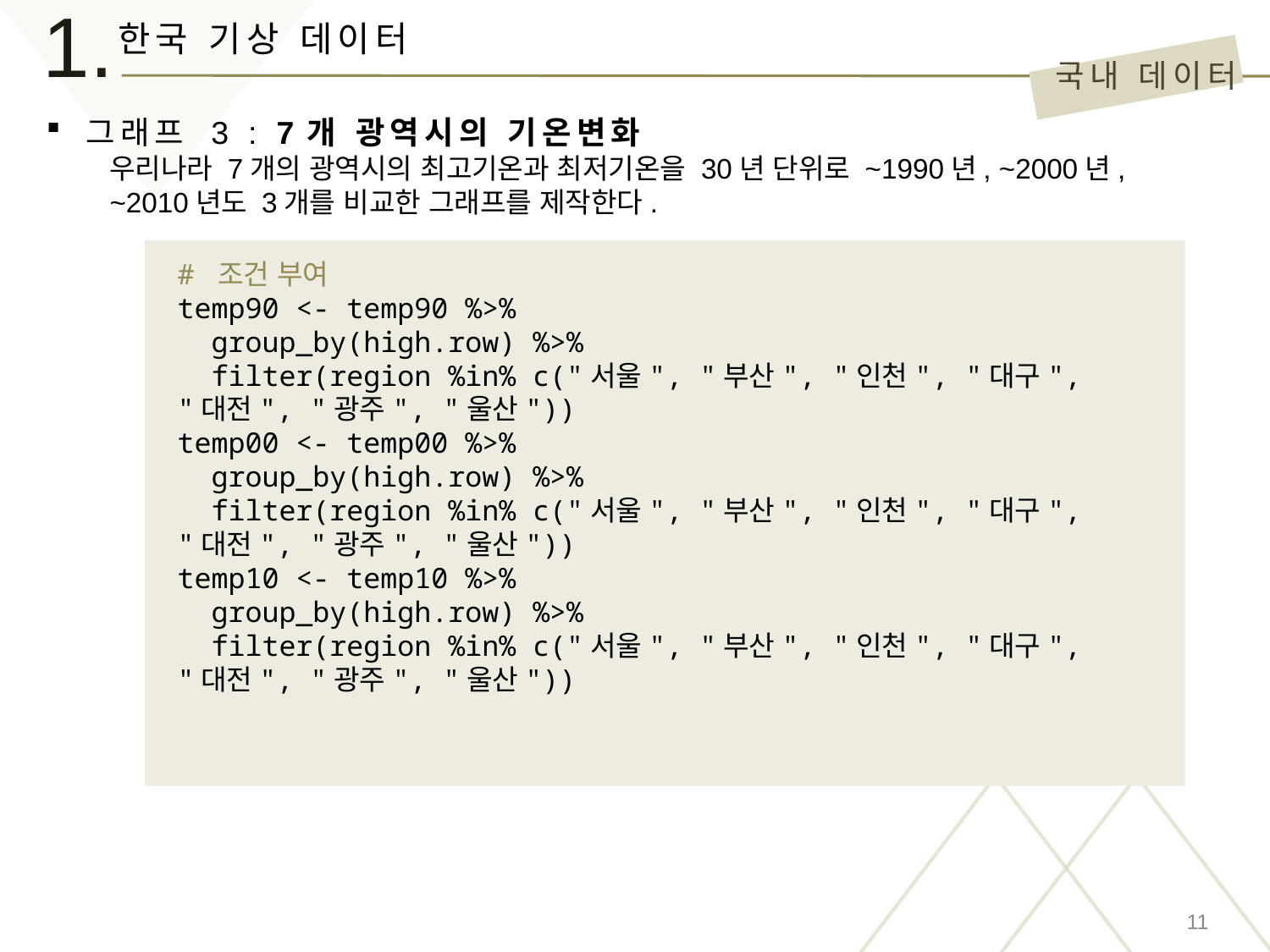

1.
한국 기상 데이터
국내 데이터

그래프 3 : 7개 광역시의 기온변화
우리나라 7개의 광역시의 최고기온과 최저기온을 30년 단위로 ~1990년, ~2000년,
~2010년도 3개를 비교한 그래프를 제작한다.

# 조건 부여
temp90 <- temp90 %>%
  group_by(high.row) %>%
  filter(region %in% c("서울", "부산", "인천", "대구", "대전", "광주", "울산"))
temp00 <- temp00 %>%
  group_by(high.row) %>%
  filter(region %in% c("서울", "부산", "인천", "대구", "대전", "광주", "울산"))
temp10 <- temp10 %>%
  group_by(high.row) %>%
  filter(region %in% c("서울", "부산", "인천", "대구", "대전", "광주", "울산"))
11